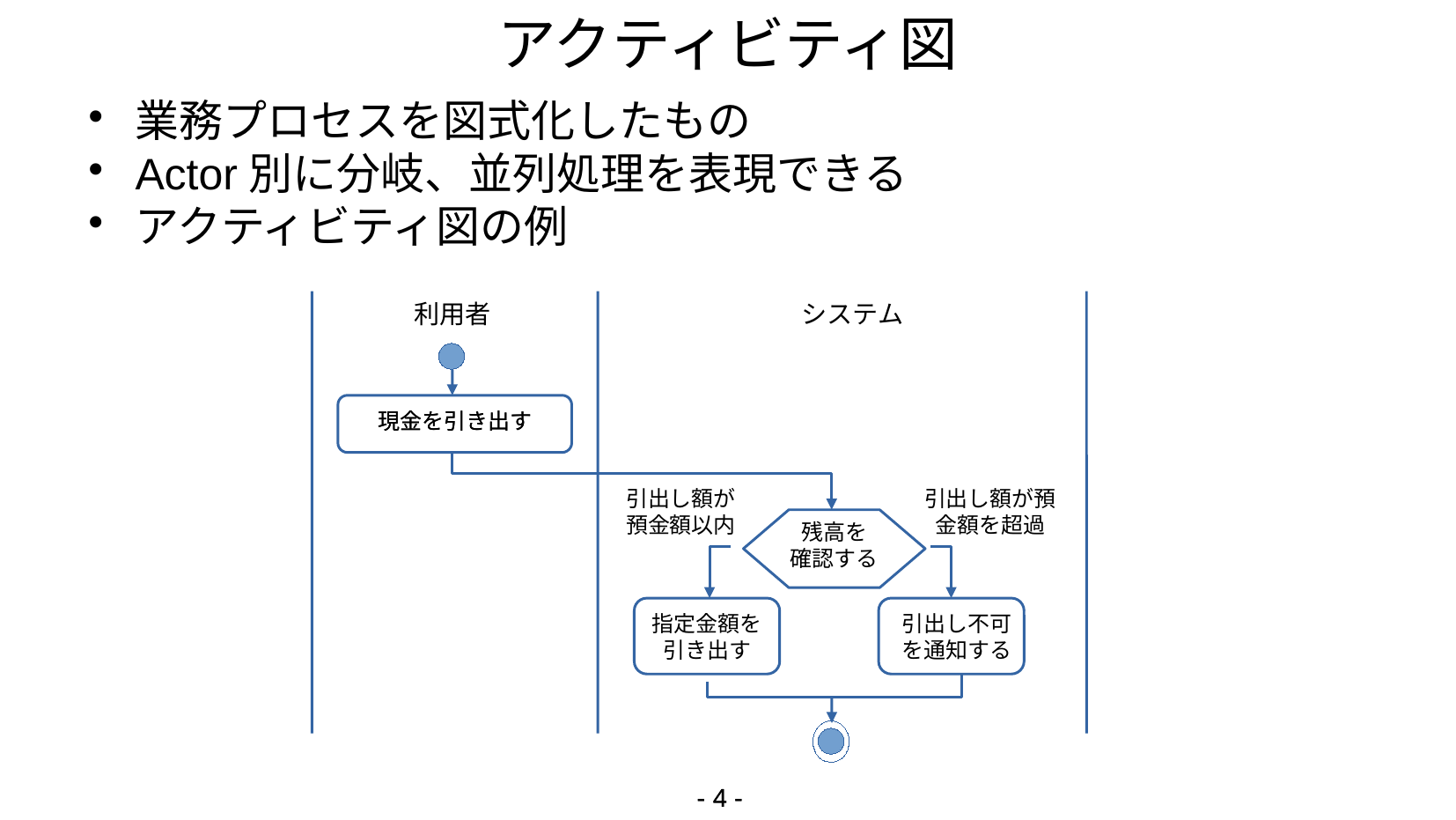

# アクティビティ図
業務プロセスを図式化したもの
Actor別に分岐、並列処理を表現できる
アクティビティ図の例

利用者

システム

現金を引き出す
現金を引き出す

引出し額が預金額以内
引出し額が預金額を超過

残高を
確認する

指定金額を引き出す
引出し不可を通知する

- 4 -
- 4 -